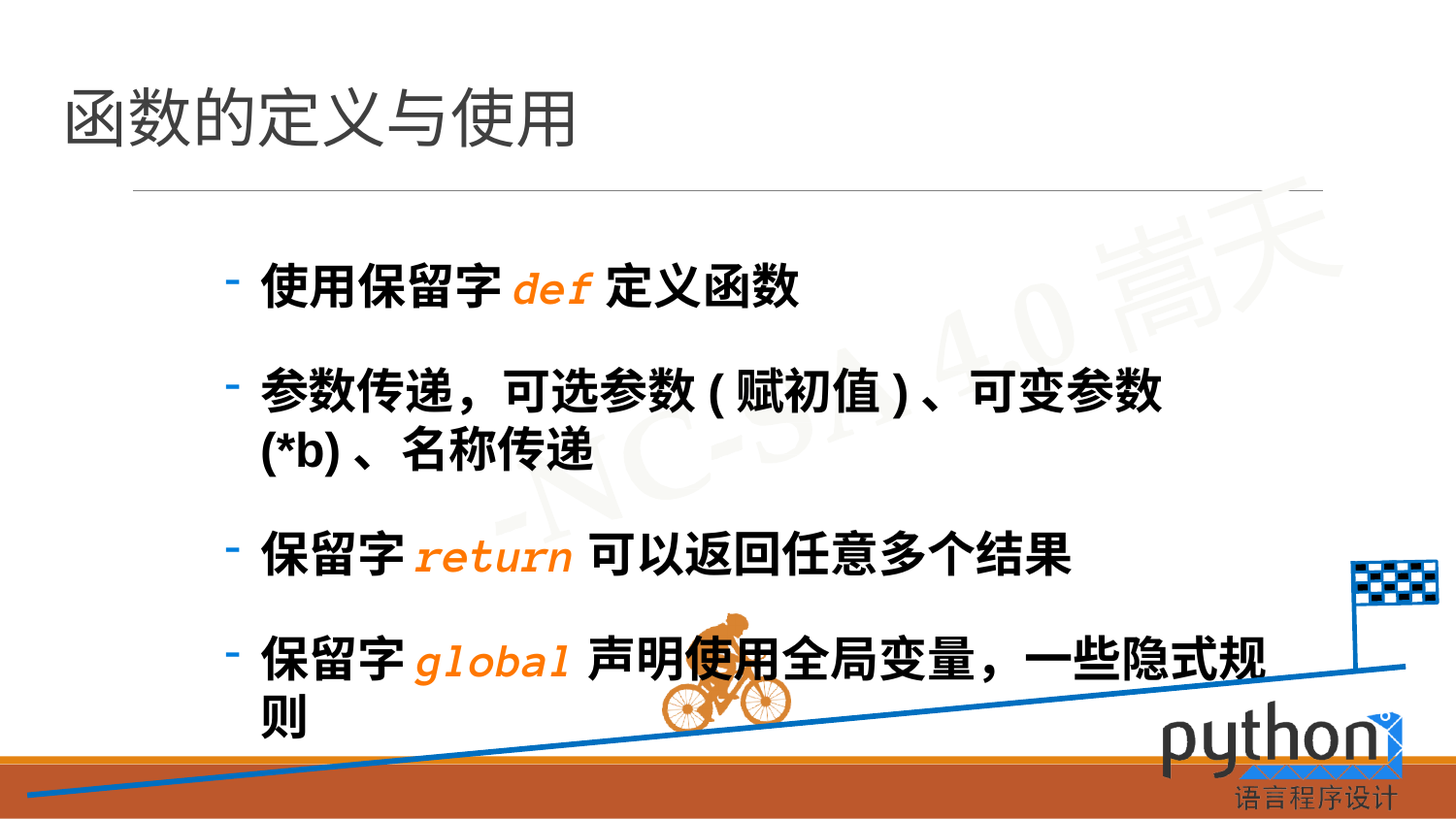

# 函数的定义与使用

使用保留字def定义函数
参数传递，可选参数(赋初值)、可变参数(*b)、名称传递
保留字return可以返回任意多个结果
保留字global声明使用全局变量，一些隐式规则